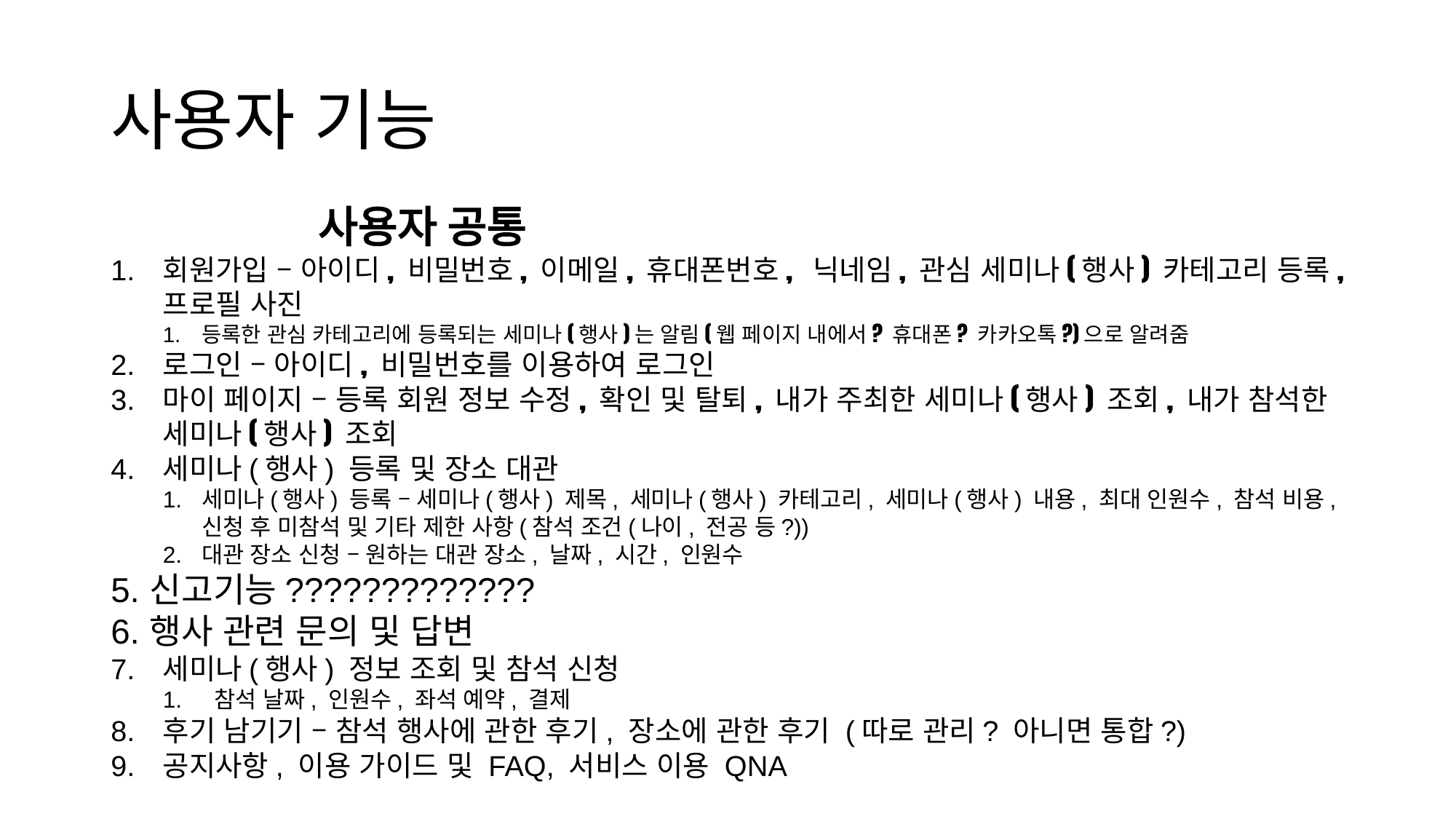

# 사용자 기능

		사용자 공통
회원가입 – 아이디, 비밀번호, 이메일, 휴대폰번호,  닉네임, 관심 세미나(행사) 카테고리 등록, 프로필 사진
등록한 관심 카테고리에 등록되는 세미나(행사)는 알림(웹 페이지 내에서? 휴대폰? 카카오톡?)으로 알려줌
로그인 – 아이디, 비밀번호를 이용하여 로그인
마이 페이지 – 등록 회원 정보 수정, 확인 및 탈퇴, 내가 주최한 세미나(행사) 조회, 내가 참석한 세미나(행사) 조회
세미나(행사) 등록 및 장소 대관
세미나(행사) 등록 – 세미나(행사) 제목, 세미나(행사) 카테고리, 세미나(행사) 내용, 최대 인원수, 참석 비용, 신청 후 미참석 및 기타 제한 사항(참석 조건(나이, 전공 등?))
대관 장소 신청 – 원하는 대관 장소, 날짜, 시간, 인원수
신고기능?????????????
행사 관련 문의 및 답변
세미나(행사) 정보 조회 및 참석 신청
참석 날짜, 인원수, 좌석 예약, 결제
후기 남기기 – 참석 행사에 관한 후기, 장소에 관한 후기 (따로 관리? 아니면 통합?)
공지사항, 이용 가이드 및 FAQ, 서비스 이용 QNA